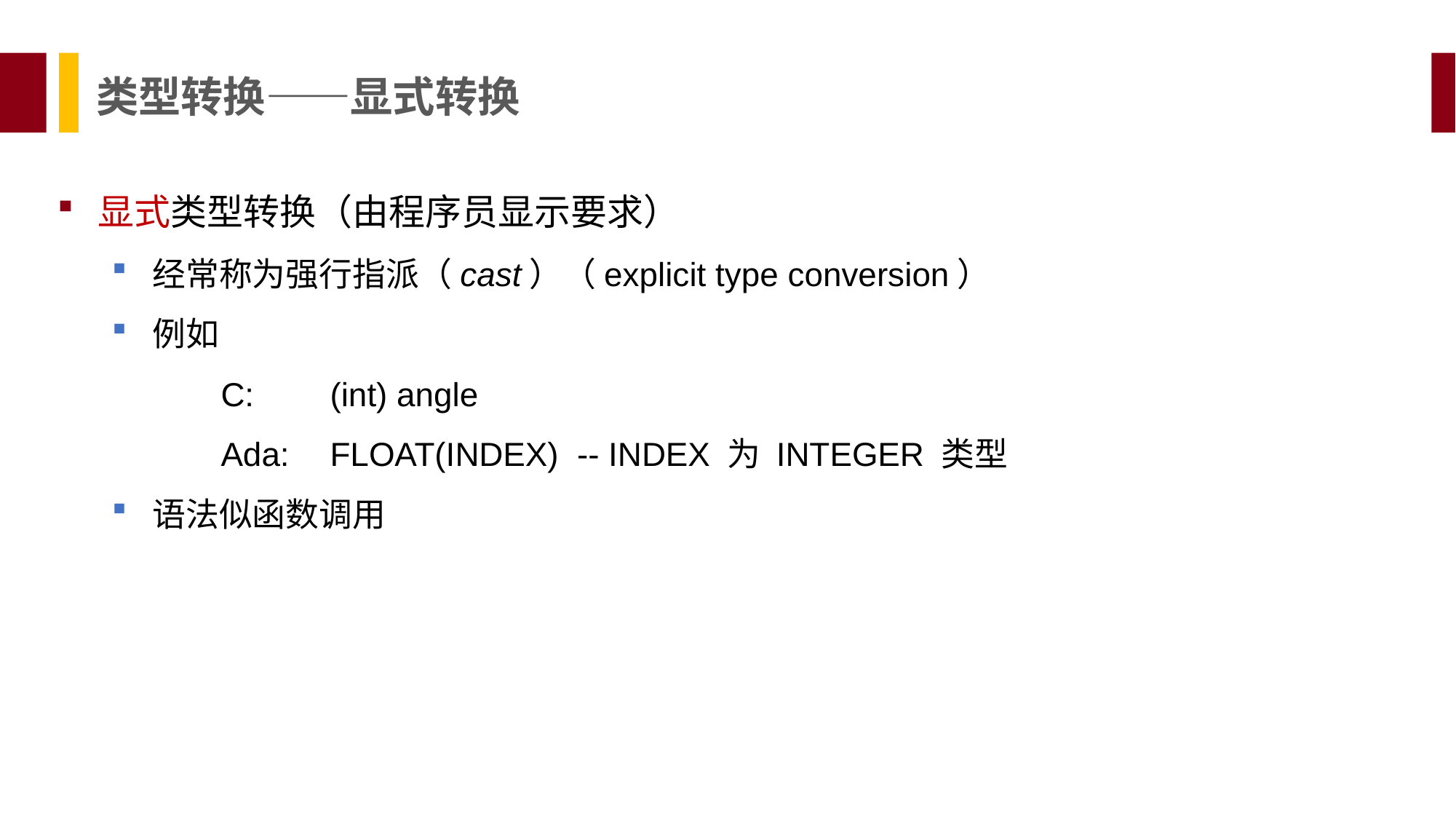

类型转换——显式转换
显式类型转换（由程序员显示要求）
经常称为强行指派（cast）（explicit type conversion）
例如
	C:	(int) angle
	Ada:	FLOAT(INDEX)  -- INDEX 为 INTEGER 类型
语法似函数调用